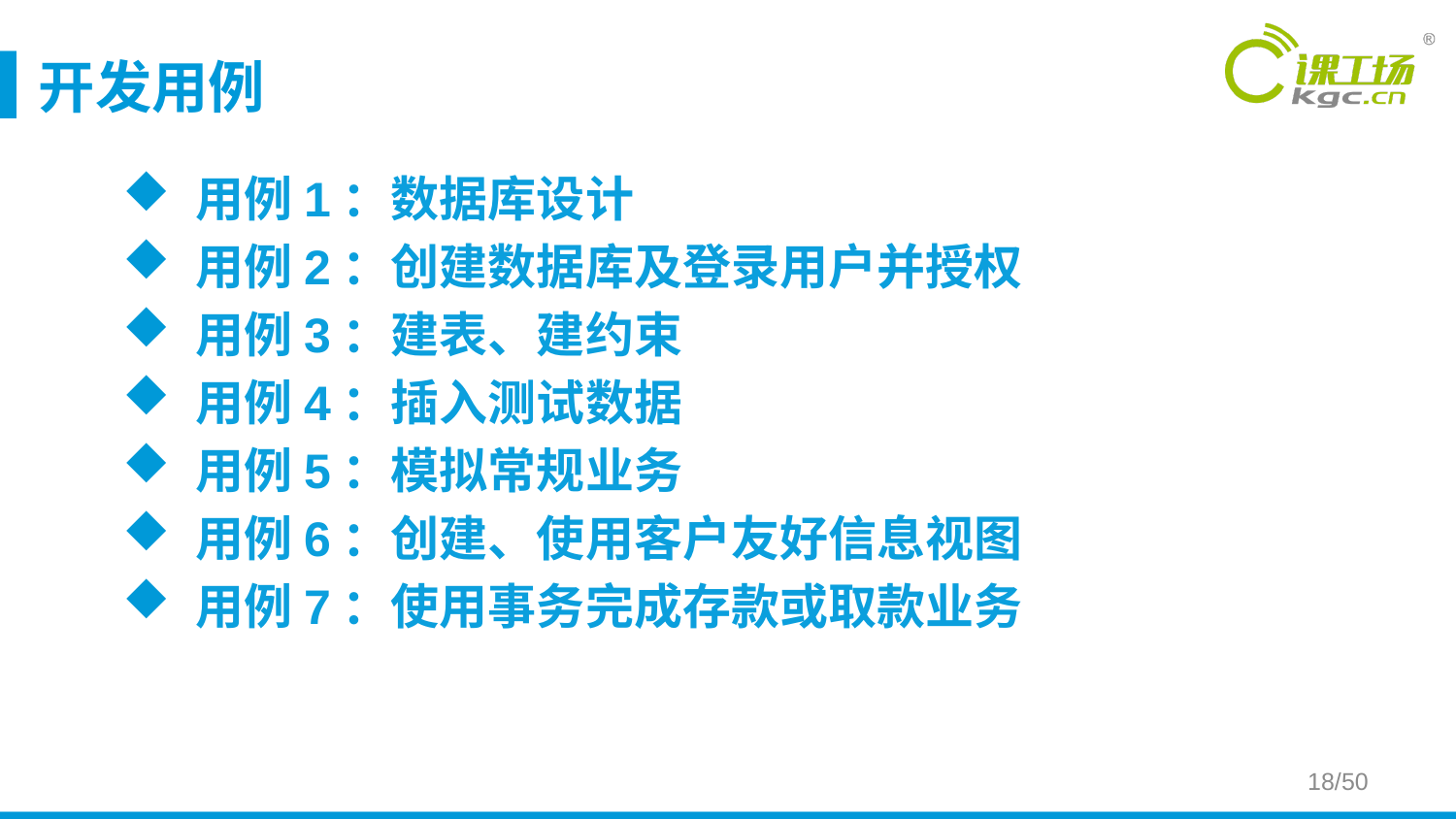

# 开发用例
用例1：数据库设计
用例2：创建数据库及登录用户并授权
用例3：建表、建约束
用例4：插入测试数据
用例5：模拟常规业务
用例6：创建、使用客户友好信息视图
用例7：使用事务完成存款或取款业务
18/50